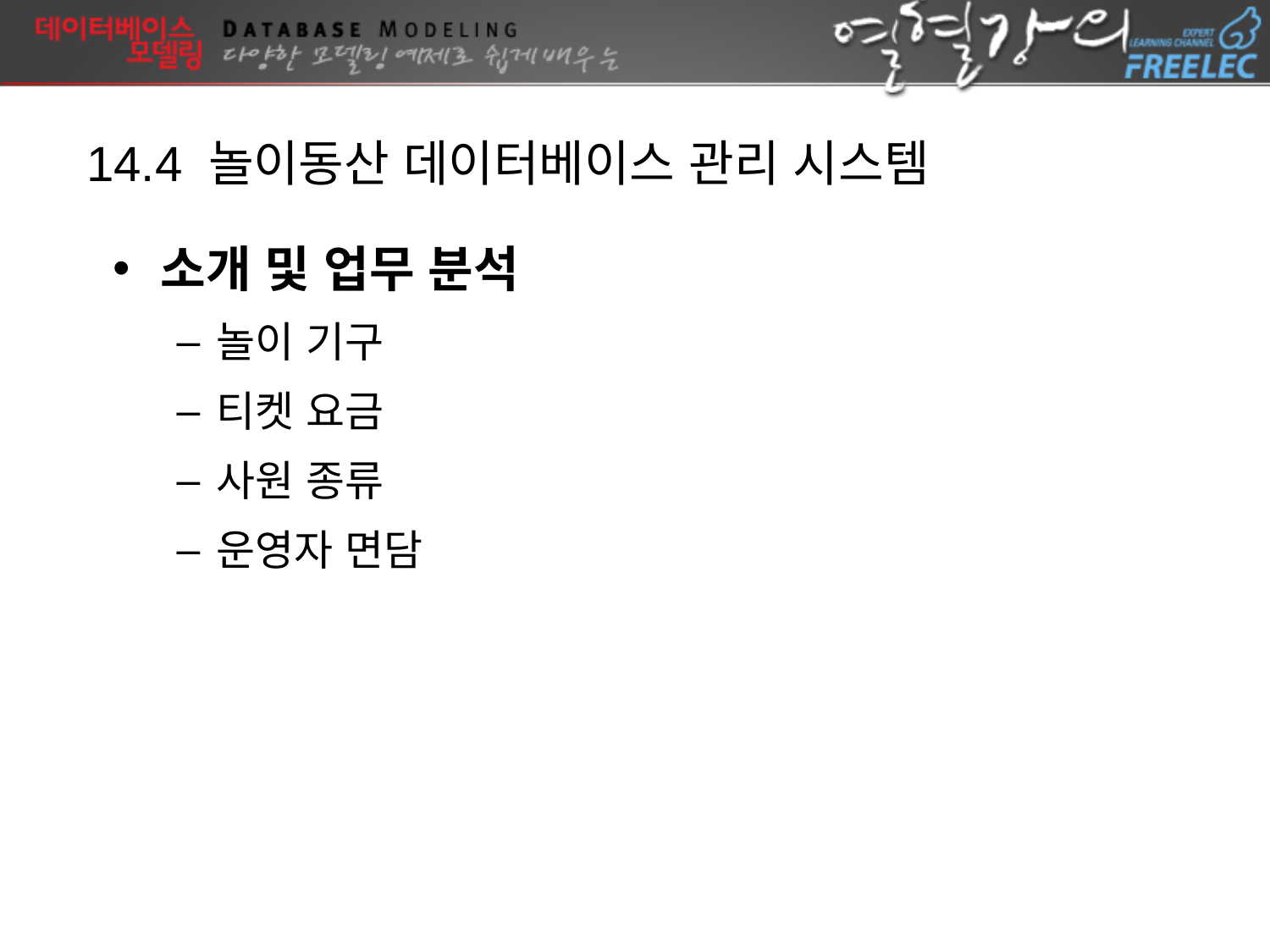

14.4 놀이동산 데이터베이스 관리 시스템
소개 및 업무 분석
놀이 기구
티켓 요금
사원 종류
운영자 면담